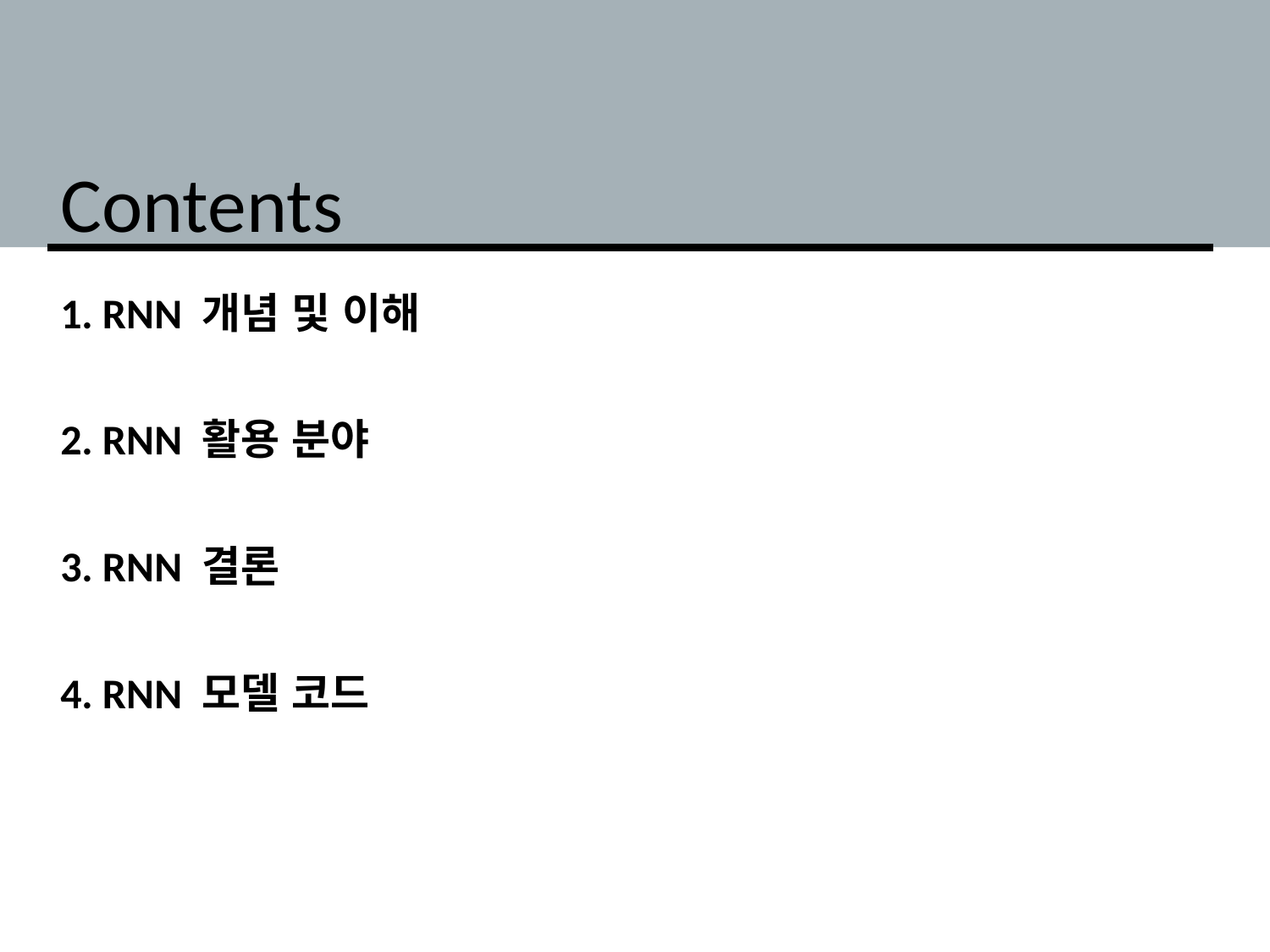

# Contents
1. RNN 개념 및 이해

2. RNN 활용 분야

3. RNN 결론

4. RNN 모델 코드